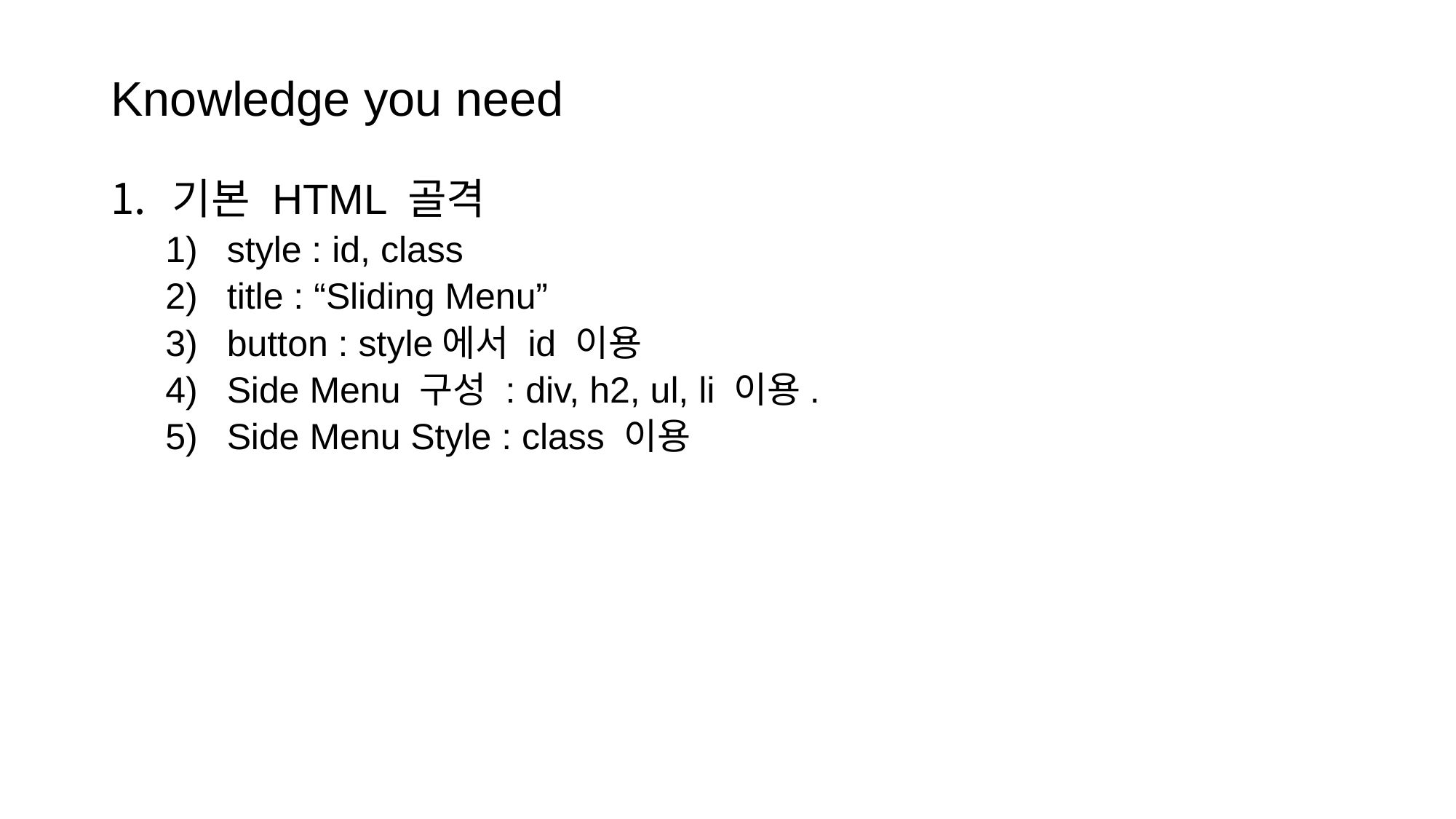

# Knowledge you need
기본 HTML 골격
style : id, class
title : “Sliding Menu”
button : style에서 id 이용
Side Menu 구성 : div, h2, ul, li 이용.
Side Menu Style : class 이용